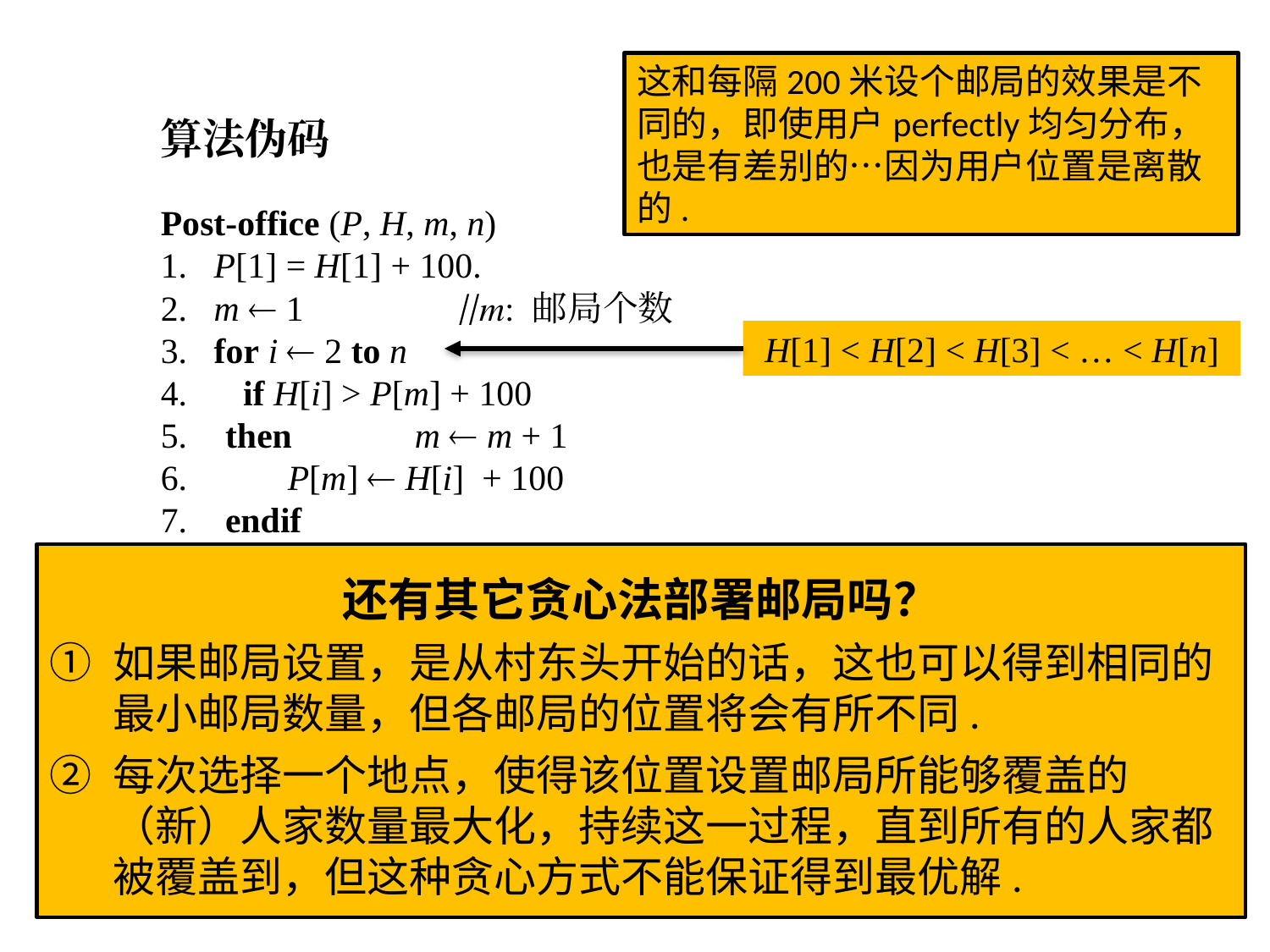

这和每隔200米设个邮局的效果是不同的，即使用户perfectly均匀分布，也是有差别的…因为用户位置是离散的.
算法伪码

Post-office (P, H, m, n)
1.   P[1] = H[1] + 100.
2.   m ← 1	     //m: 邮局个数
3.   for i ← 2 to n
4. 	  if H[i] > P[m] + 100
5. 	then	m ← m + 1
6. 		P[m] ← H[i]  + 100
7. 	endif
8.   endfor
9.   if P[m] > H[n]
10. 	then P[m] ← H[n] 	//最后一个邮局不要超过H[n]
11. endif
12. return P, m
End

显然这个算法复杂度为 O(n)。
H[1] < H[2] < H[3] < … < H[n]
还有其它贪心法部署邮局吗？
如果邮局设置，是从村东头开始的话，这也可以得到相同的最小邮局数量，但各邮局的位置将会有所不同.
每次选择一个地点，使得该位置设置邮局所能够覆盖的（新）人家数量最大化，持续这一过程，直到所有的人家都被覆盖到，但这种贪心方式不能保证得到最优解.
7-6